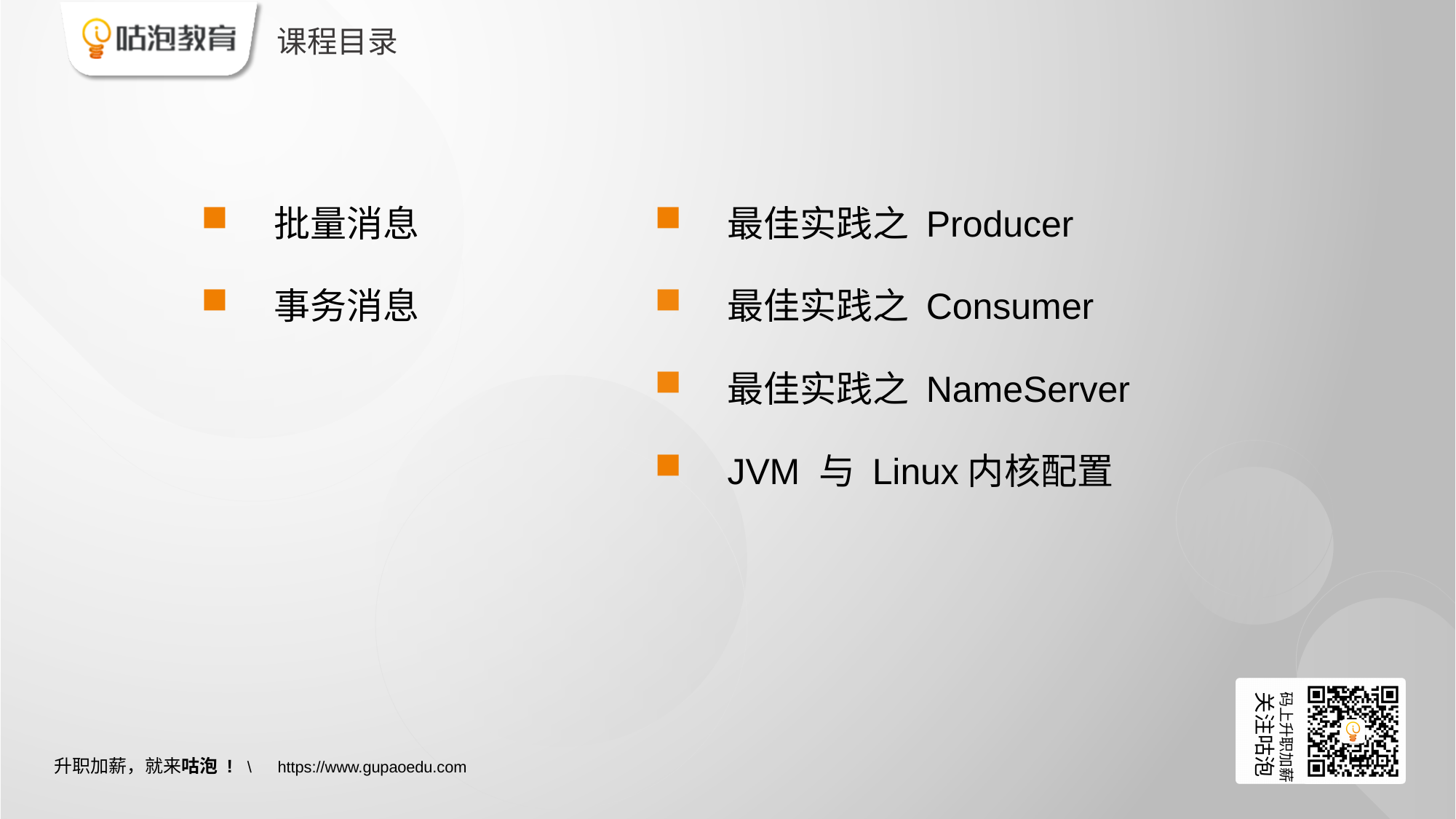

# 课程目录
批量消息
最佳实践之 Producer
事务消息
最佳实践之 Consumer
最佳实践之 NameServer
JVM 与 Linux内核配置